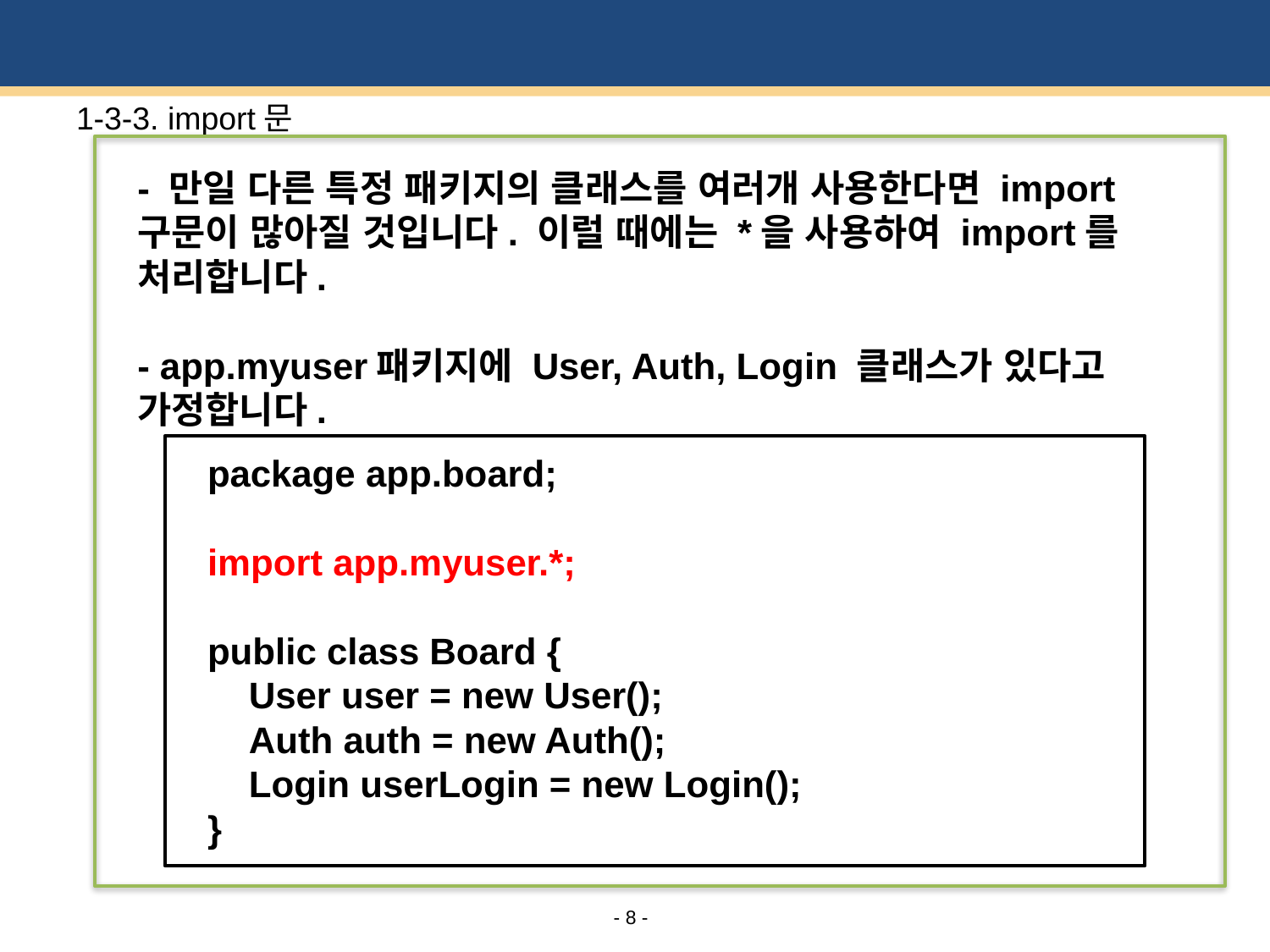

# 1-3-3. import문

- 만일 다른 특정 패키지의 클래스를 여러개 사용한다면 import구문이 많아질 것입니다. 이럴 때에는 *을 사용하여 import를 처리합니다.

- app.myuser패키지에 User, Auth, Login 클래스가 있다고 가정합니다.

package app.board;

import app.myuser.*;

public class Board {
    User user = new User();
    Auth auth = new Auth();
    Login userLogin = new Login();
}